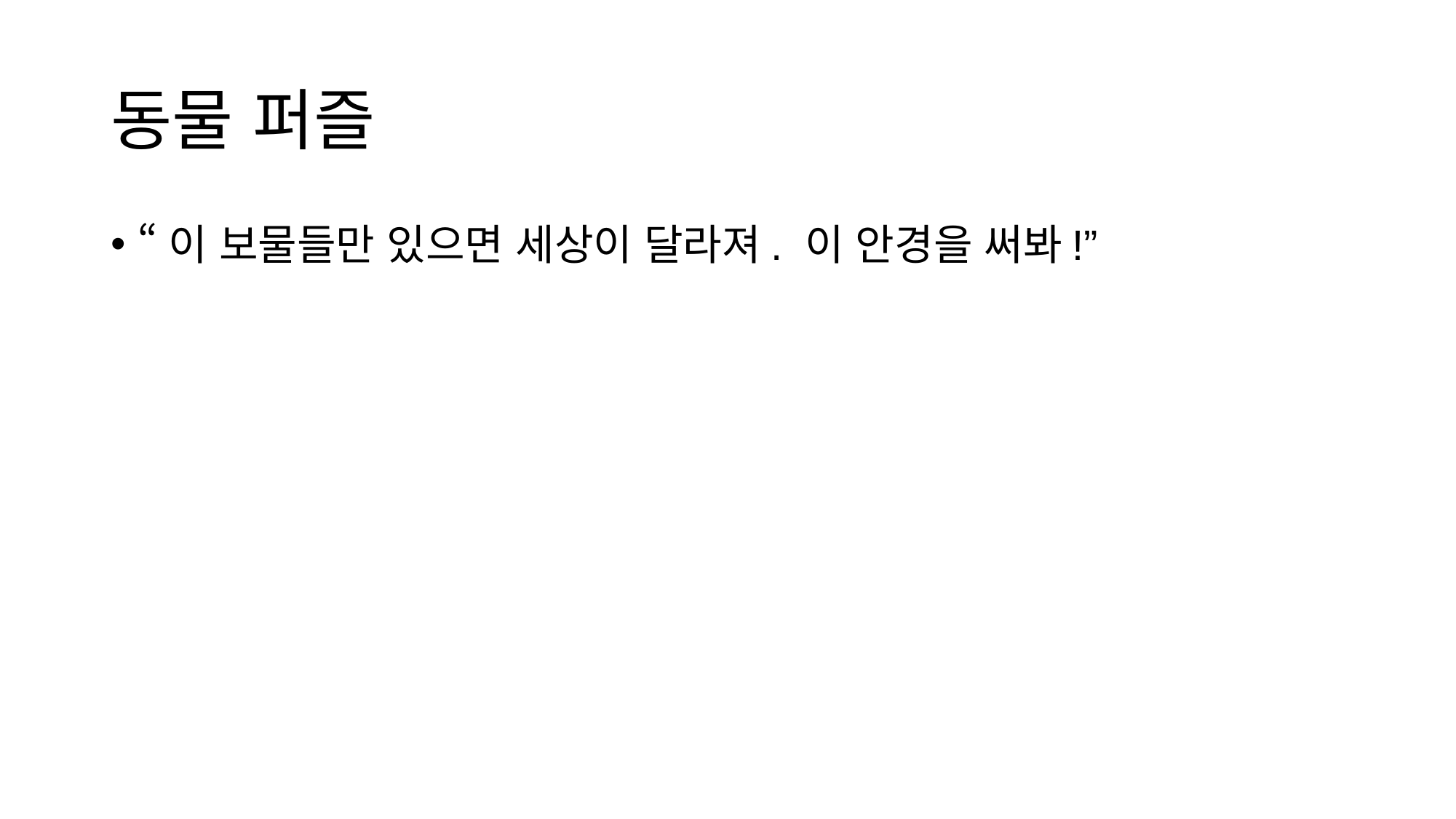

# 동물 퍼즐
“이 보물들만 있으면 세상이 달라져. 이 안경을 써봐!”